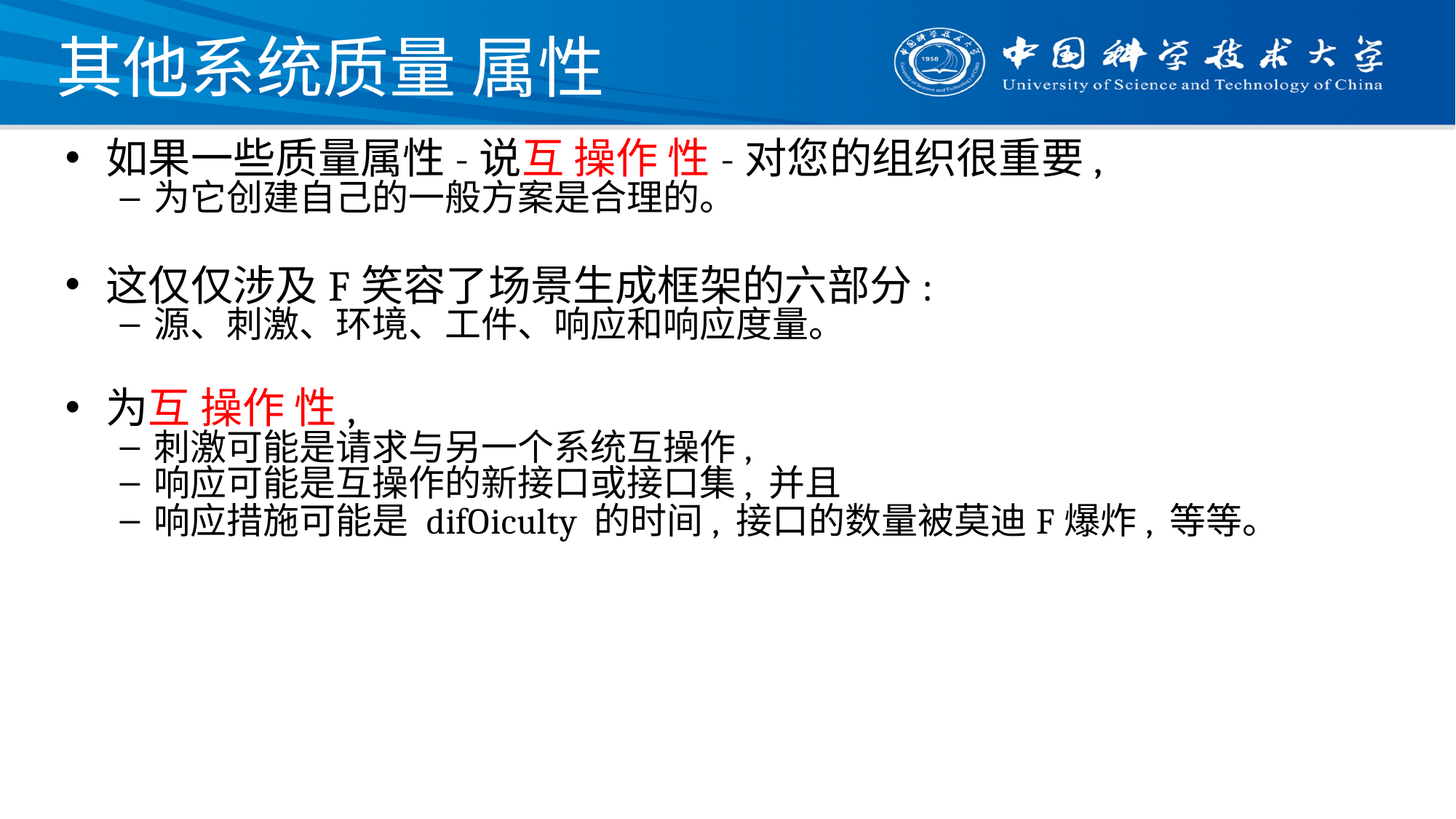

# 其他系统质量 属性
如果一些质量属性-说互 操作 性-对您的组织很重要,
为它创建自己的一般方案是合理的。

这仅仅涉及F笑容了场景生成框架的六部分:
源、刺激、环境、工件、响应和响应度量。

为互 操作 性,
刺激可能是请求与另一个系统互操作,
响应可能是互操作的新接口或接口集, 并且
响应措施可能是 difOiculty 的时间, 接口的数量被莫迪F爆炸, 等等。